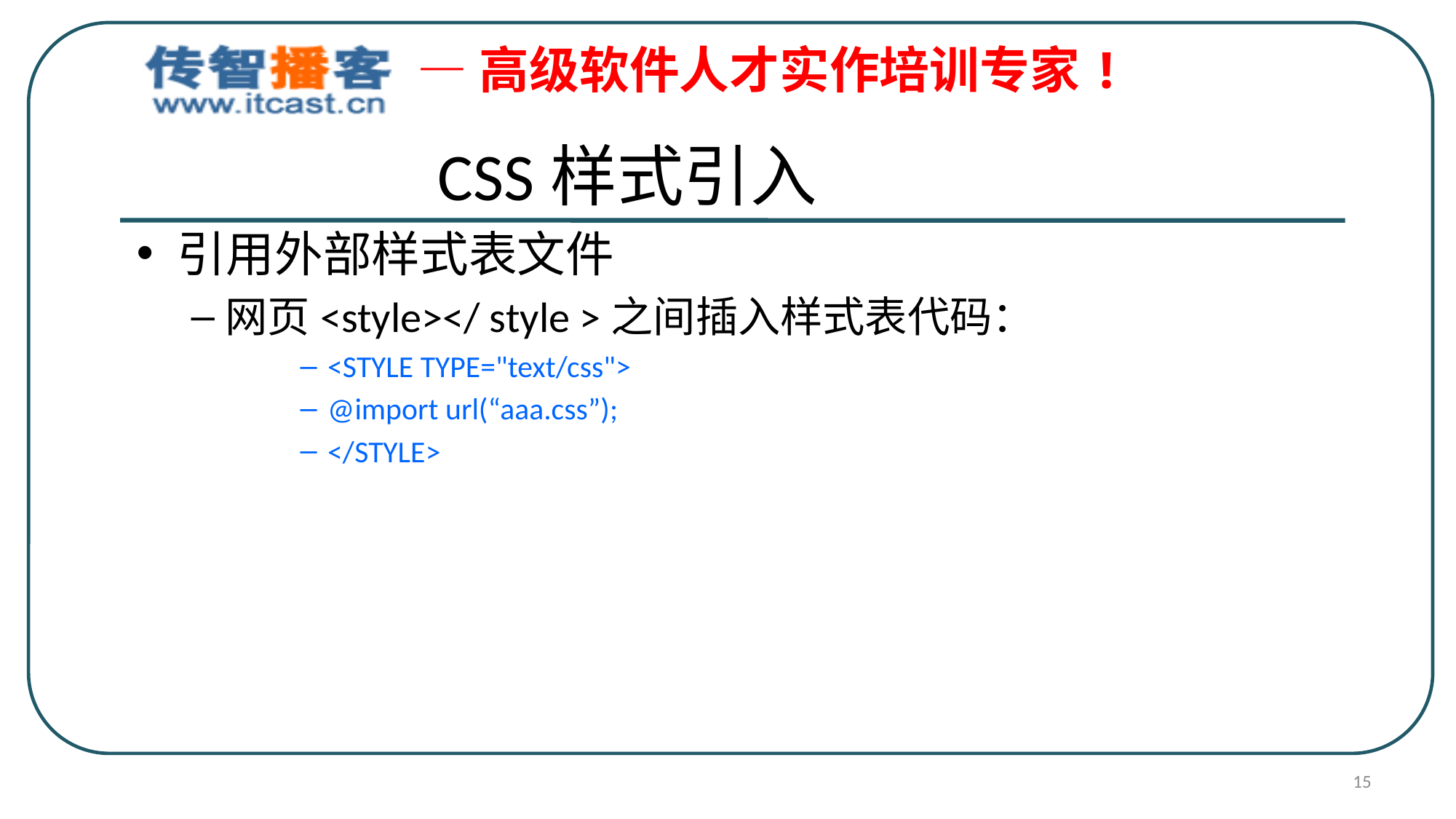

CSS样式引入
引用外部样式表文件
网页<style></ style >之间插入样式表代码：
<STYLE TYPE="text/css">
@import url(“aaa.css”);
</STYLE>
15